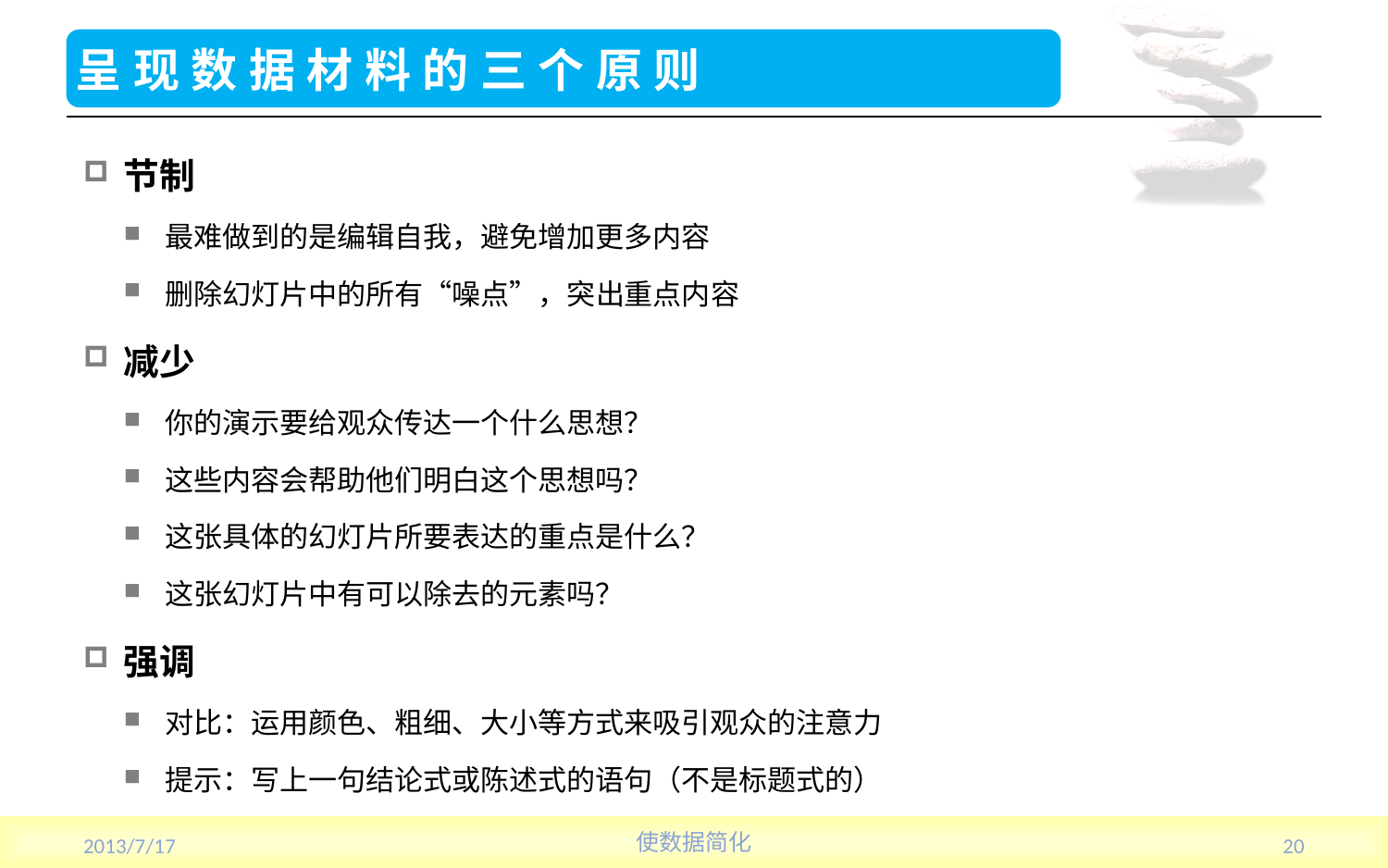

# 呈现数据材料的三个原则
节制
最难做到的是编辑自我，避免增加更多内容
删除幻灯片中的所有“噪点”，突出重点内容
减少
你的演示要给观众传达一个什么思想？
这些内容会帮助他们明白这个思想吗？
这张具体的幻灯片所要表达的重点是什么？
这张幻灯片中有可以除去的元素吗？
强调
对比：运用颜色、粗细、大小等方式来吸引观众的注意力
提示：写上一句结论式或陈述式的语句（不是标题式的）

2013/7/17
使数据简化
20